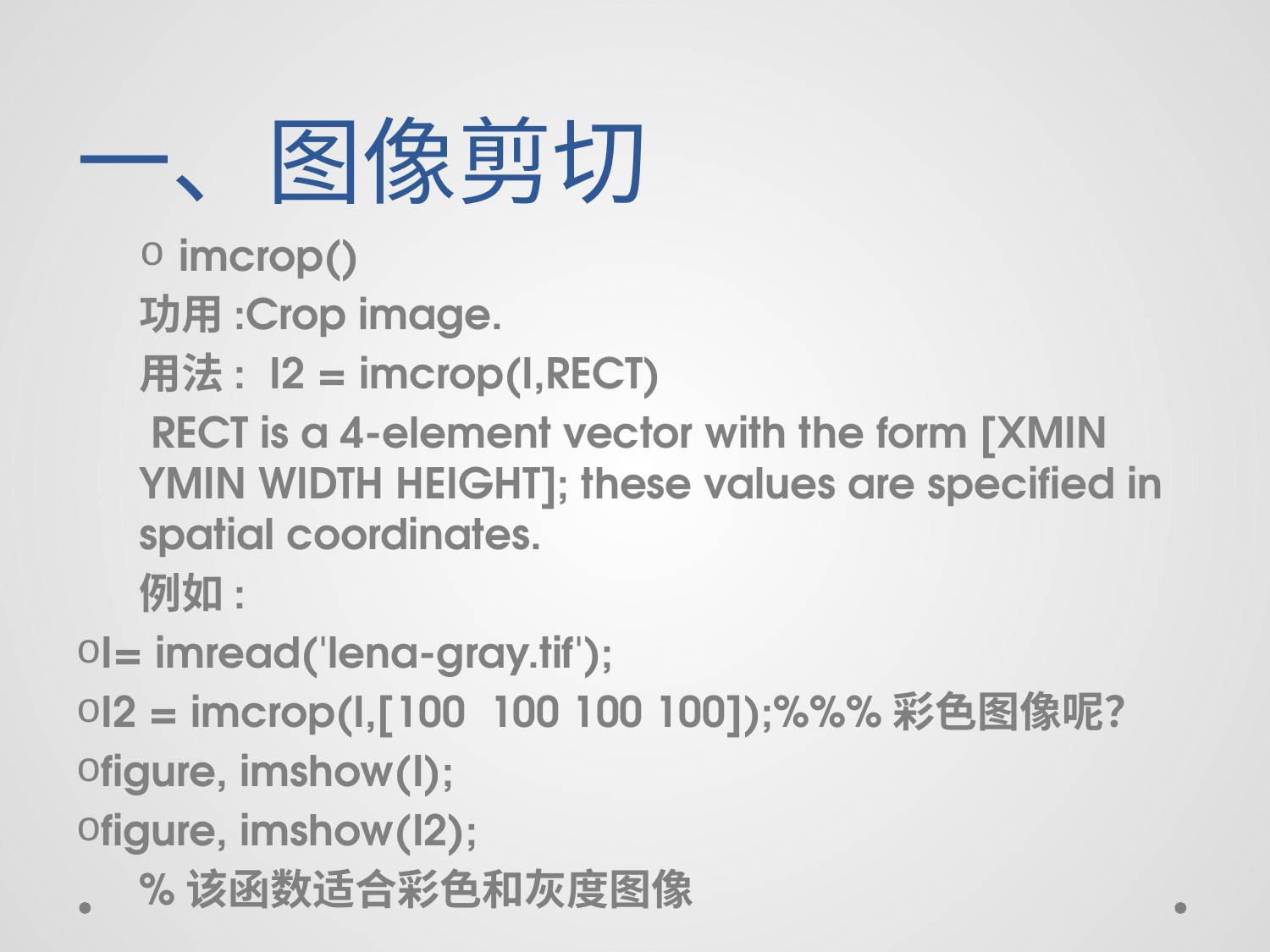

# 一、图像剪切
imcrop()
功用:Crop image.
用法:  I2 = imcrop(I,RECT)
 RECT is a 4-element vector with the form [XMIN YMIN WIDTH HEIGHT]; these values are specified in spatial coordinates.
例如:
I= imread('lena-gray.tif');
I2 = imcrop(I,[100  100 100 100]);%%%彩色图像呢？
figure, imshow(I);
figure, imshow(I2);
%该函数适合彩色和灰度图像